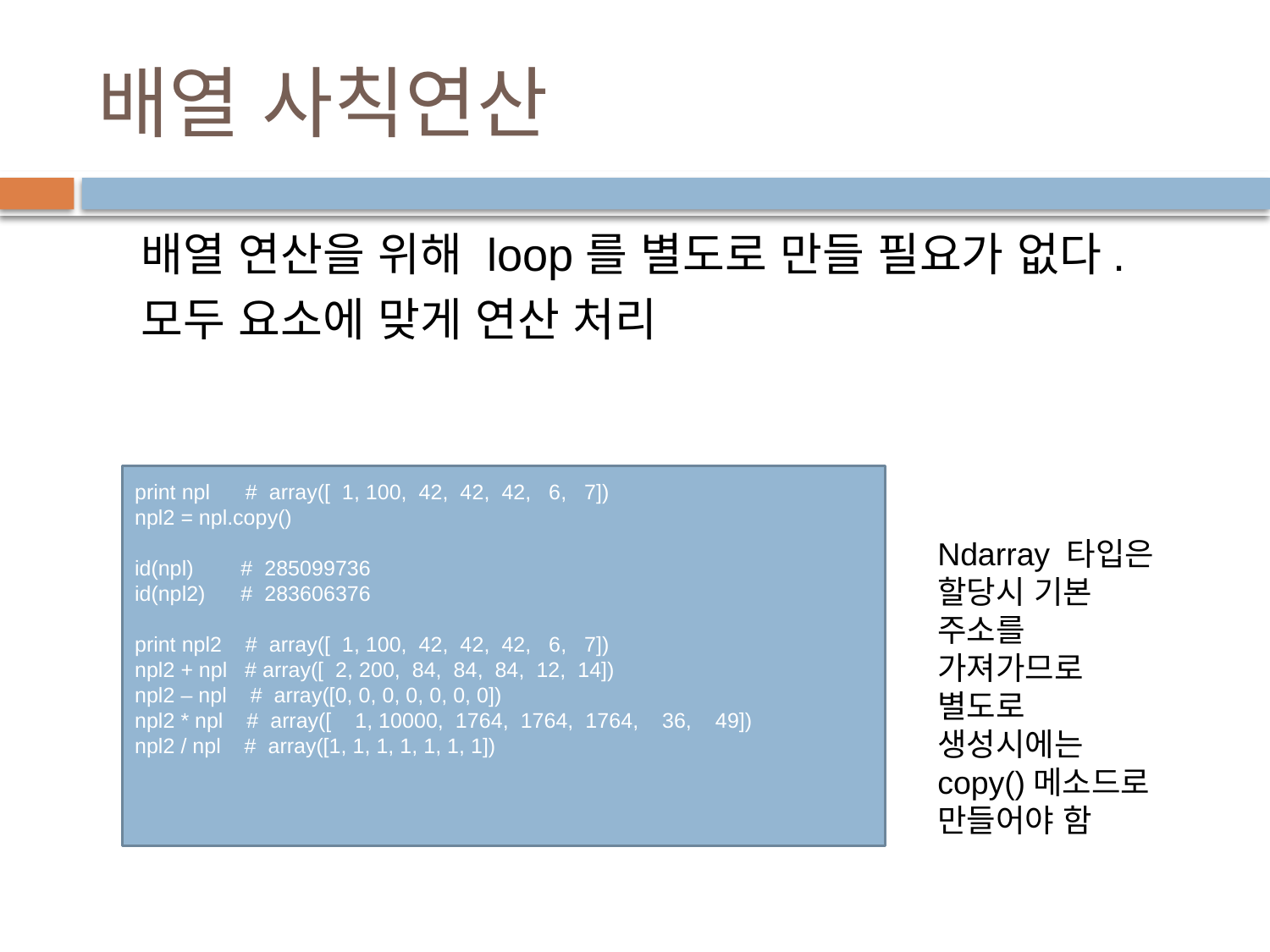

# 배열 사칙연산
배열 연산을 위해 loop를 별도로 만들 필요가 없다.
모두 요소에 맞게 연산 처리
print npl      #  array([  1, 100,  42,  42,  42,   6,   7])
npl2 = npl.copy()

id(npl)        #  285099736
id(npl2)      #  283606376

print npl2    #  array([  1, 100,  42,  42,  42,   6,   7])
npl2 + npl   # array([  2, 200,  84,  84,  84,  12,  14])
npl2 – npl    #  array([0, 0, 0, 0, 0, 0, 0])
npl2 * npl    #  array([    1, 10000,  1764,  1764,  1764,    36,    49])
npl2 / npl    #  array([1, 1, 1, 1, 1, 1, 1])

Ndarray 타입은 할당시 기본 주소를 가져가므로 별도로 생성시에는 copy()메소드로 만들어야 함